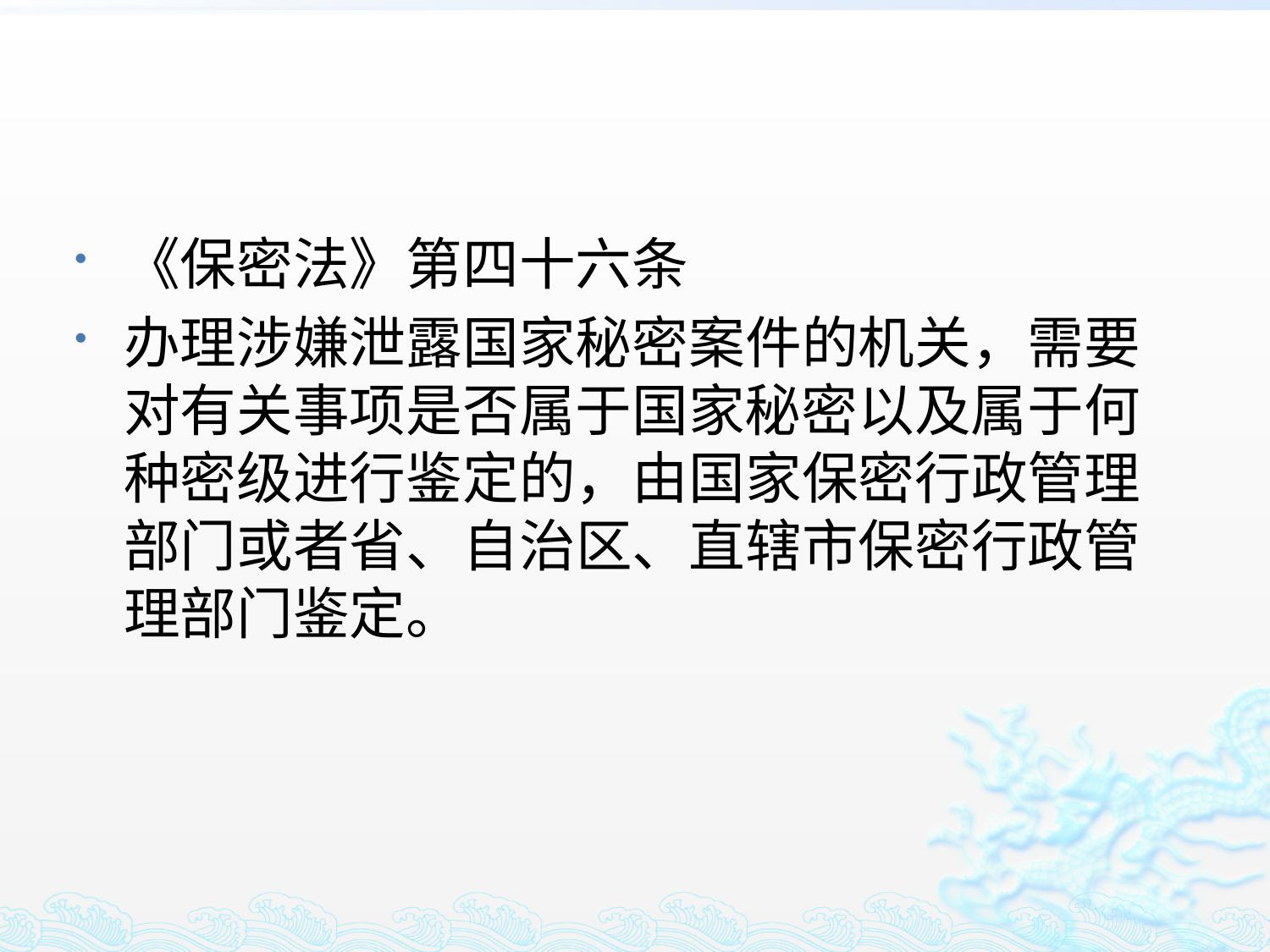

#
《保密法》第四十六条
办理涉嫌泄露国家秘密案件的机关，需要对有关事项是否属于国家秘密以及属于何种密级进行鉴定的，由国家保密行政管理部门或者省、自治区、直辖市保密行政管理部门鉴定。